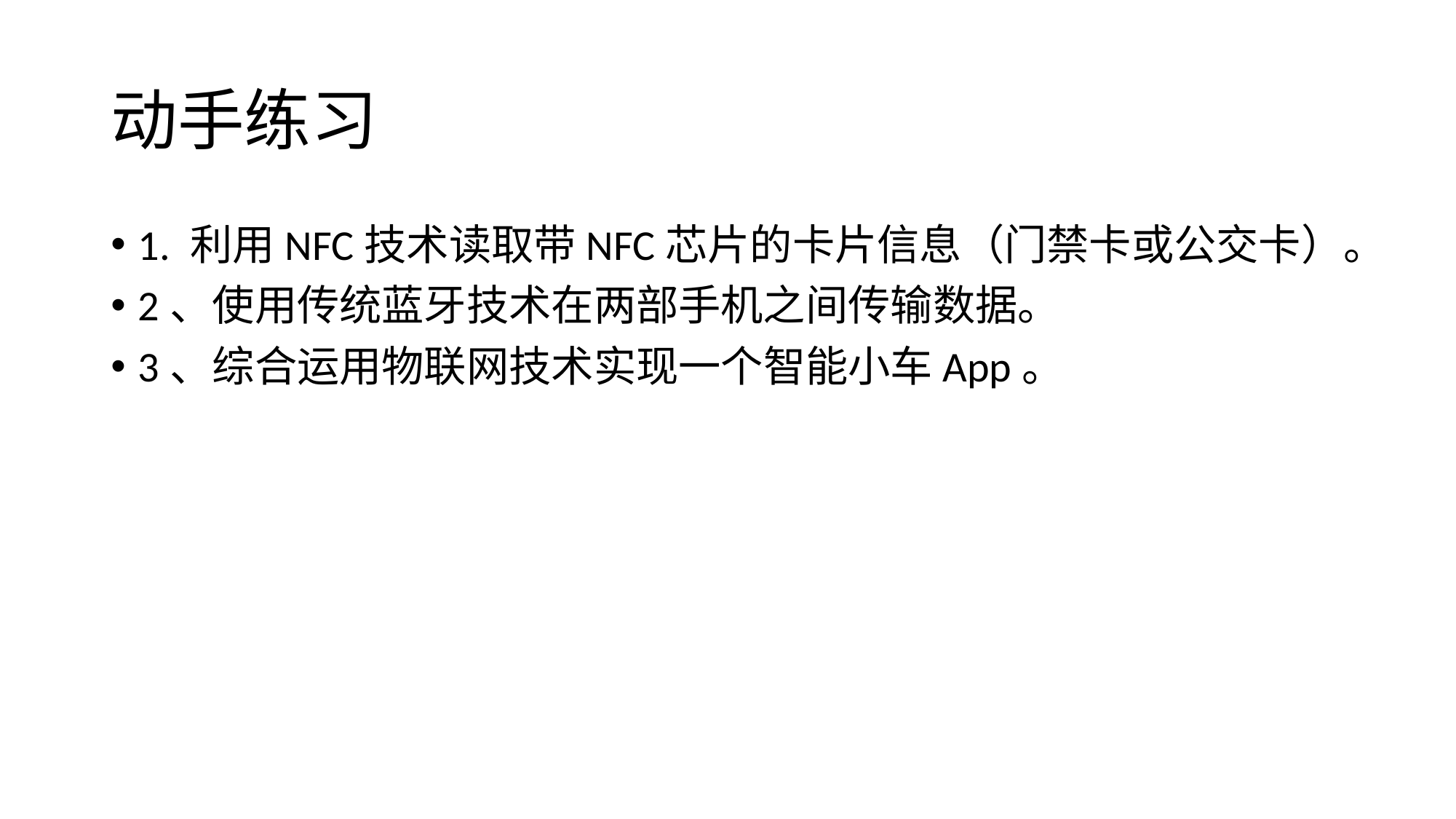

# 动手练习
1. 利用NFC技术读取带NFC芯片的卡片信息（门禁卡或公交卡）。
2、使用传统蓝牙技术在两部手机之间传输数据。
3、综合运用物联网技术实现一个智能小车App。